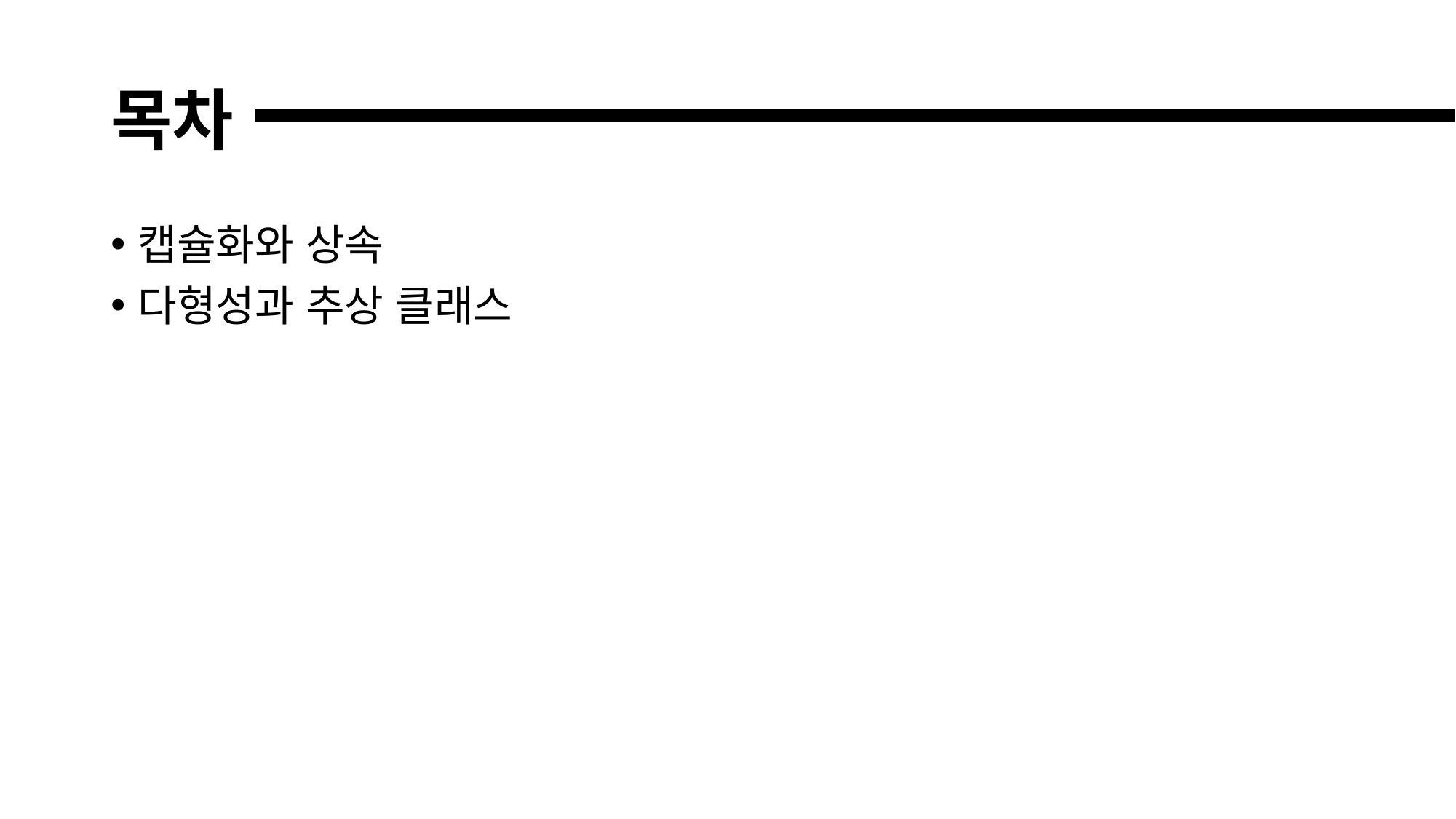

# 목차

캡슐화와 상속
다형성과 추상 클래스